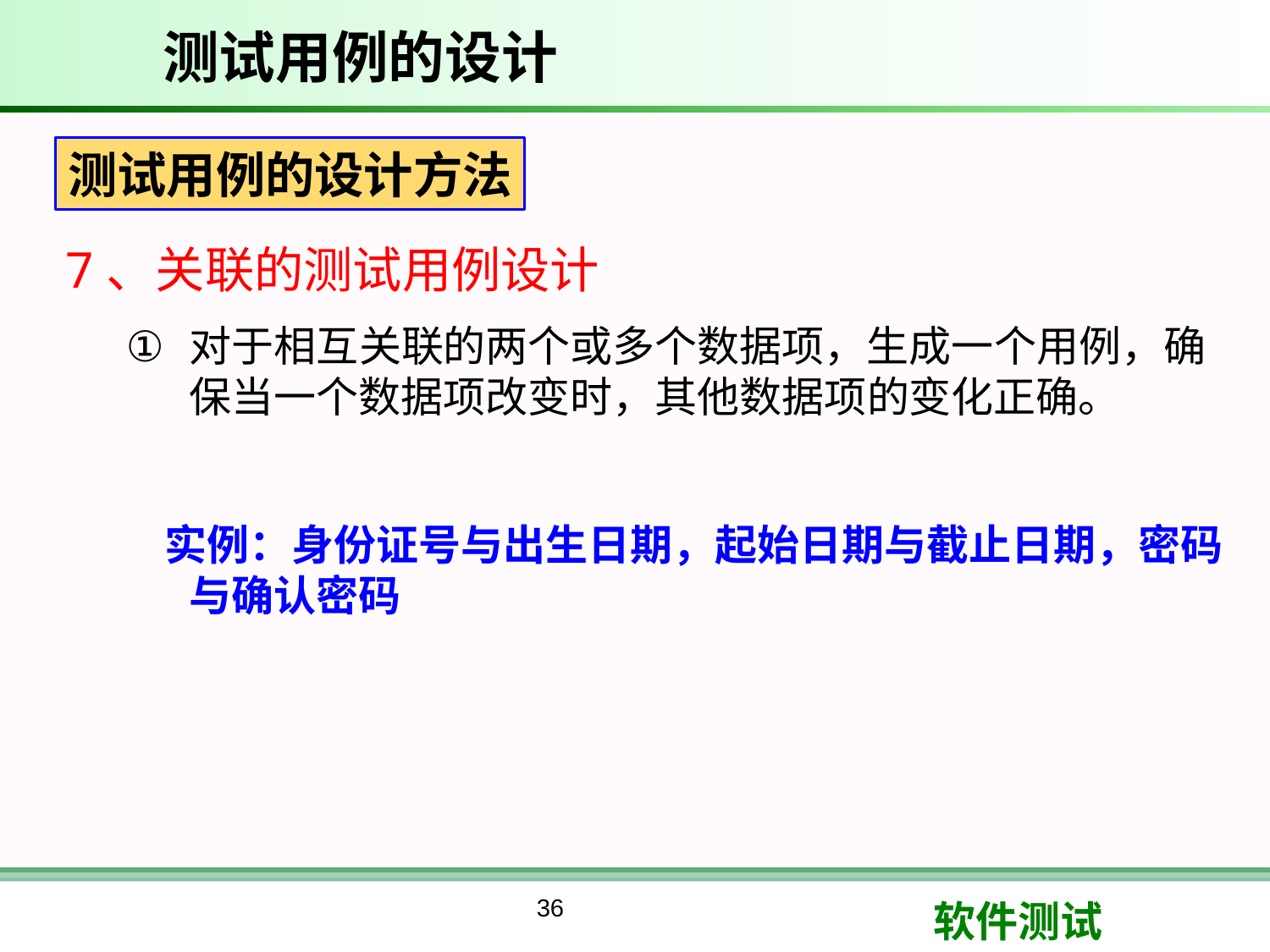

# 测试用例的设计
测试用例的设计方法
7、关联的测试用例设计
对于相互关联的两个或多个数据项，生成一个用例，确保当一个数据项改变时，其他数据项的变化正确。

   实例：身份证号与出生日期，起始日期与截止日期，密码与确认密码

36